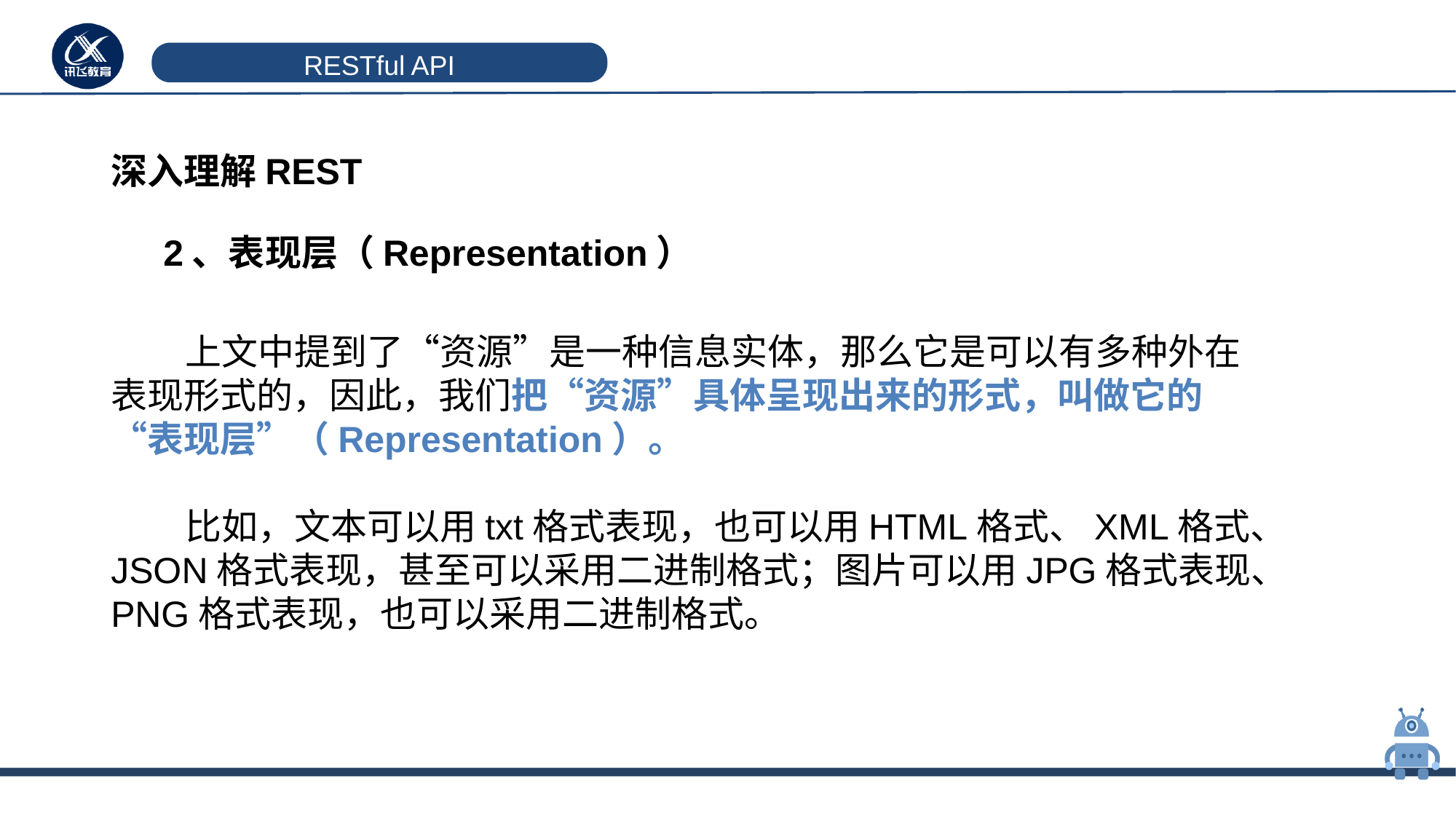

# RESTful API
深入理解REST
2、表现层（Representation）
        上文中提到了“资源”是一种信息实体，那么它是可以有多种外在表现形式的，因此，我们把“资源”具体呈现出来的形式，叫做它的“表现层”（Representation）。

        比如，文本可以用txt格式表现，也可以用HTML格式、XML格式、JSON格式表现，甚至可以采用二进制格式；图片可以用JPG格式表现、PNG格式表现，也可以采用二进制格式。